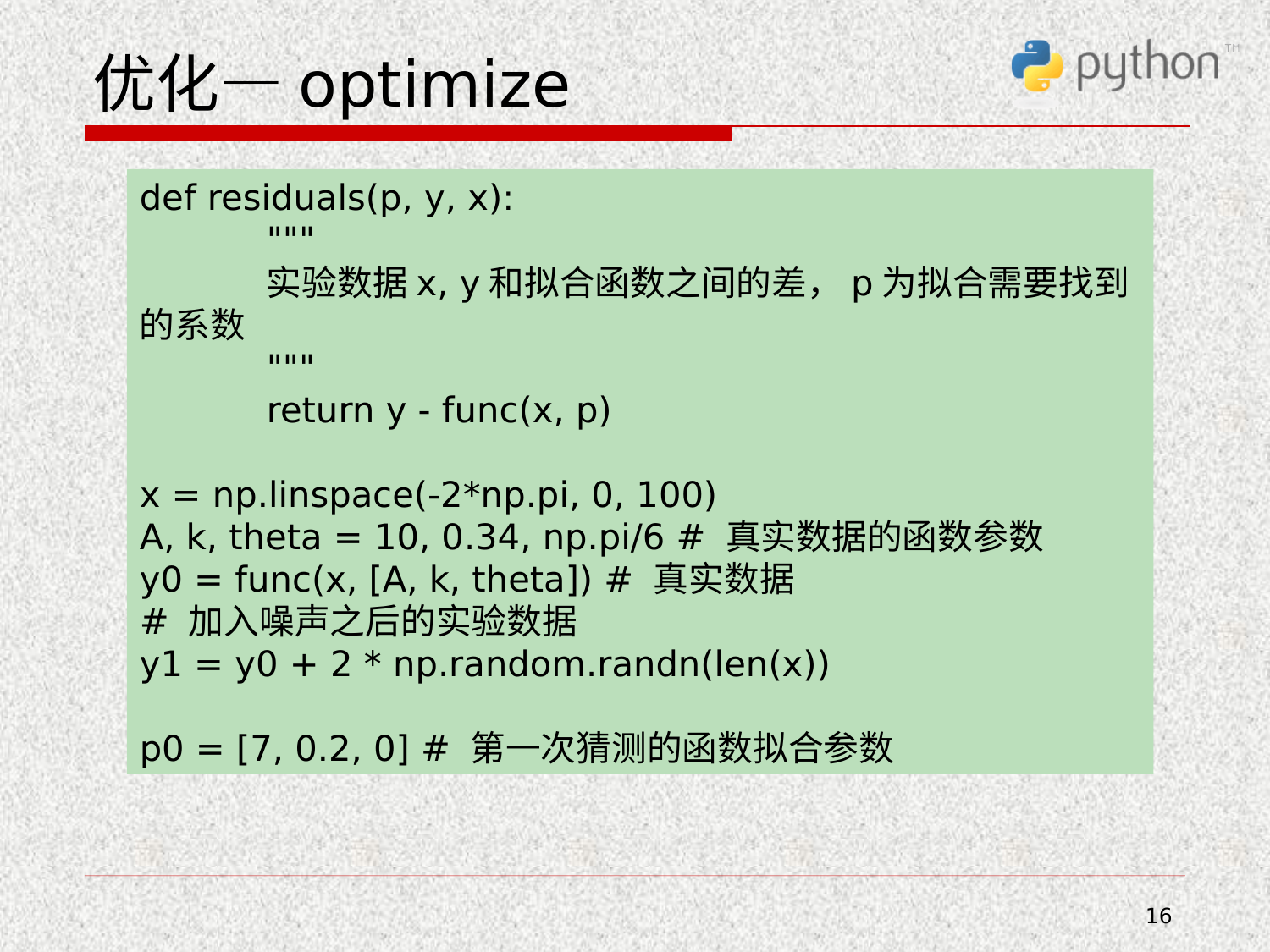

# 优化—optimize

def residuals(p, y, x):
	"""
	实验数据x, y和拟合函数之间的差，p为拟合需要找到的系数
	"""
	return y - func(x, p)

x = np.linspace(-2*np.pi, 0, 100)
A, k, theta = 10, 0.34, np.pi/6 # 真实数据的函数参数
y0 = func(x, [A, k, theta]) # 真实数据
# 加入噪声之后的实验数据
y1 = y0 + 2 * np.random.randn(len(x))
p0 = [7, 0.2, 0] # 第一次猜测的函数拟合参数
16